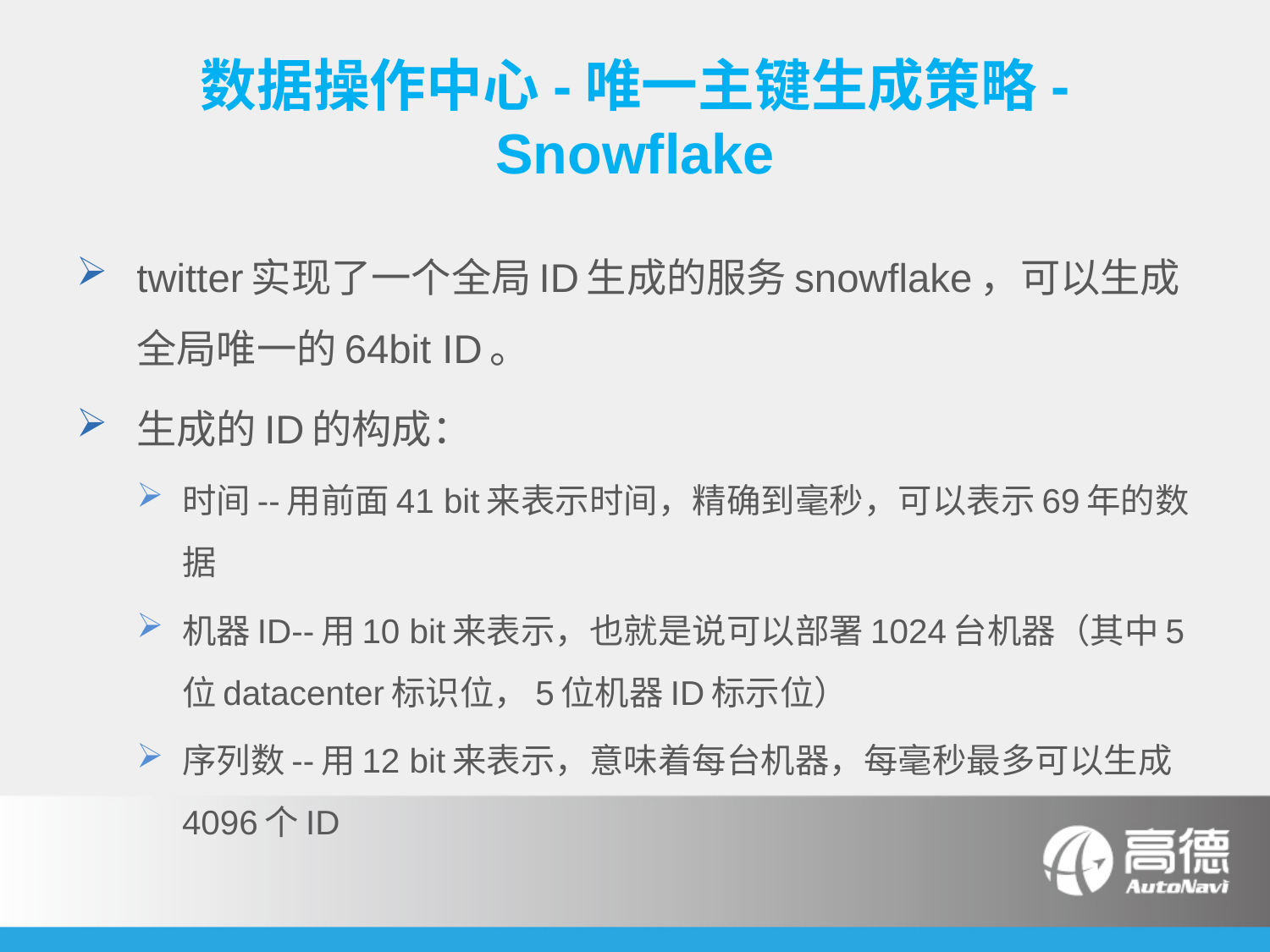

# 数据操作中心-唯一主键生成策略-Snowflake
twitter实现了一个全局ID生成的服务snowflake，可以生成全局唯一的64bit ID。
生成的ID的构成：
时间--用前面41 bit来表示时间，精确到毫秒，可以表示69年的数据
机器ID--用10 bit来表示，也就是说可以部署1024台机器（其中5位datacenter标识位，5位机器ID标示位）
序列数--用12 bit来表示，意味着每台机器，每毫秒最多可以生成4096个ID